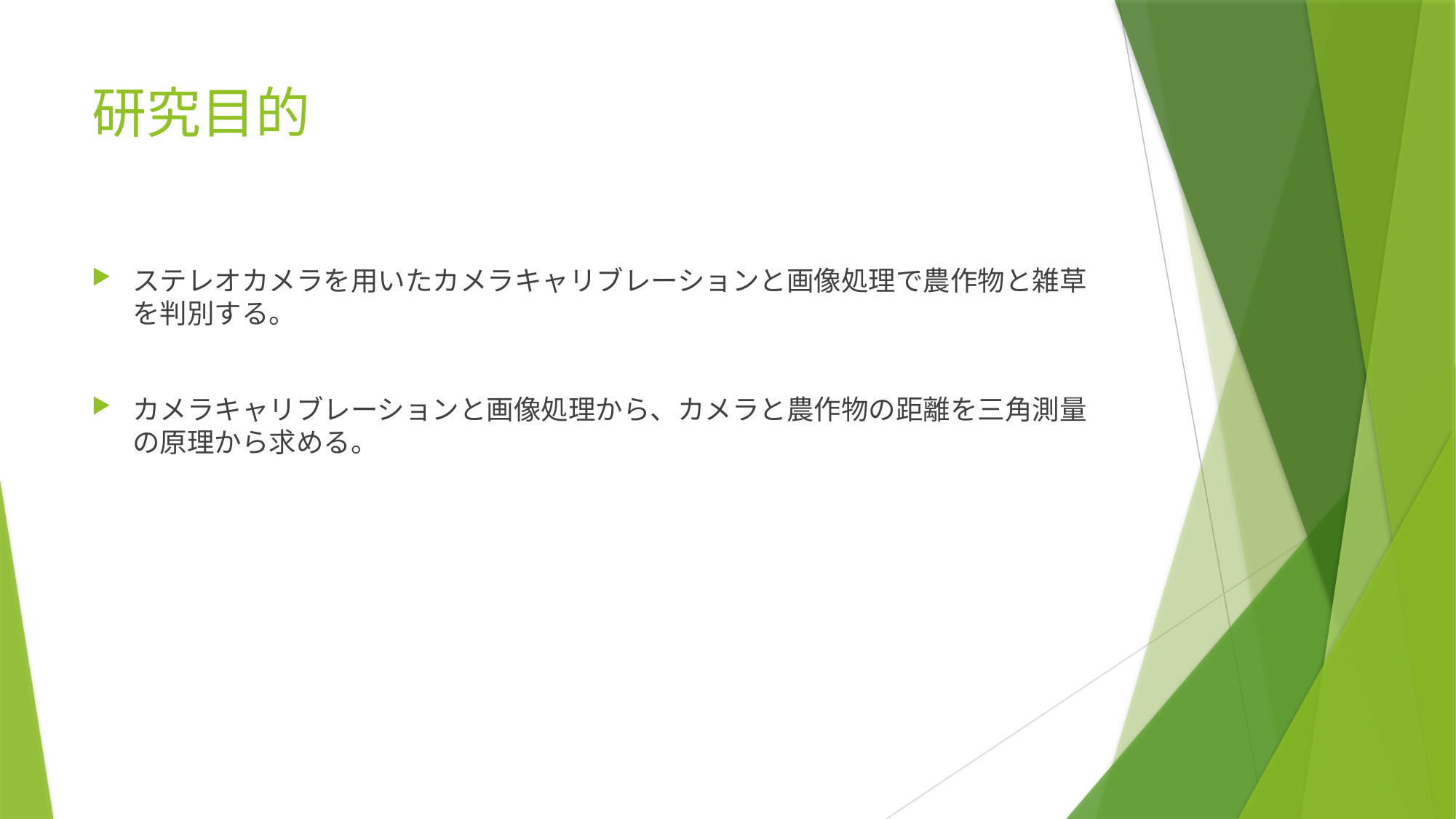

# 研究目的
ステレオカメラを用いたカメラキャリブレーションと画像処理で農作物と雑草を判別する。

カメラキャリブレーションと画像処理から、カメラと農作物の距離を三角測量の原理から求める。